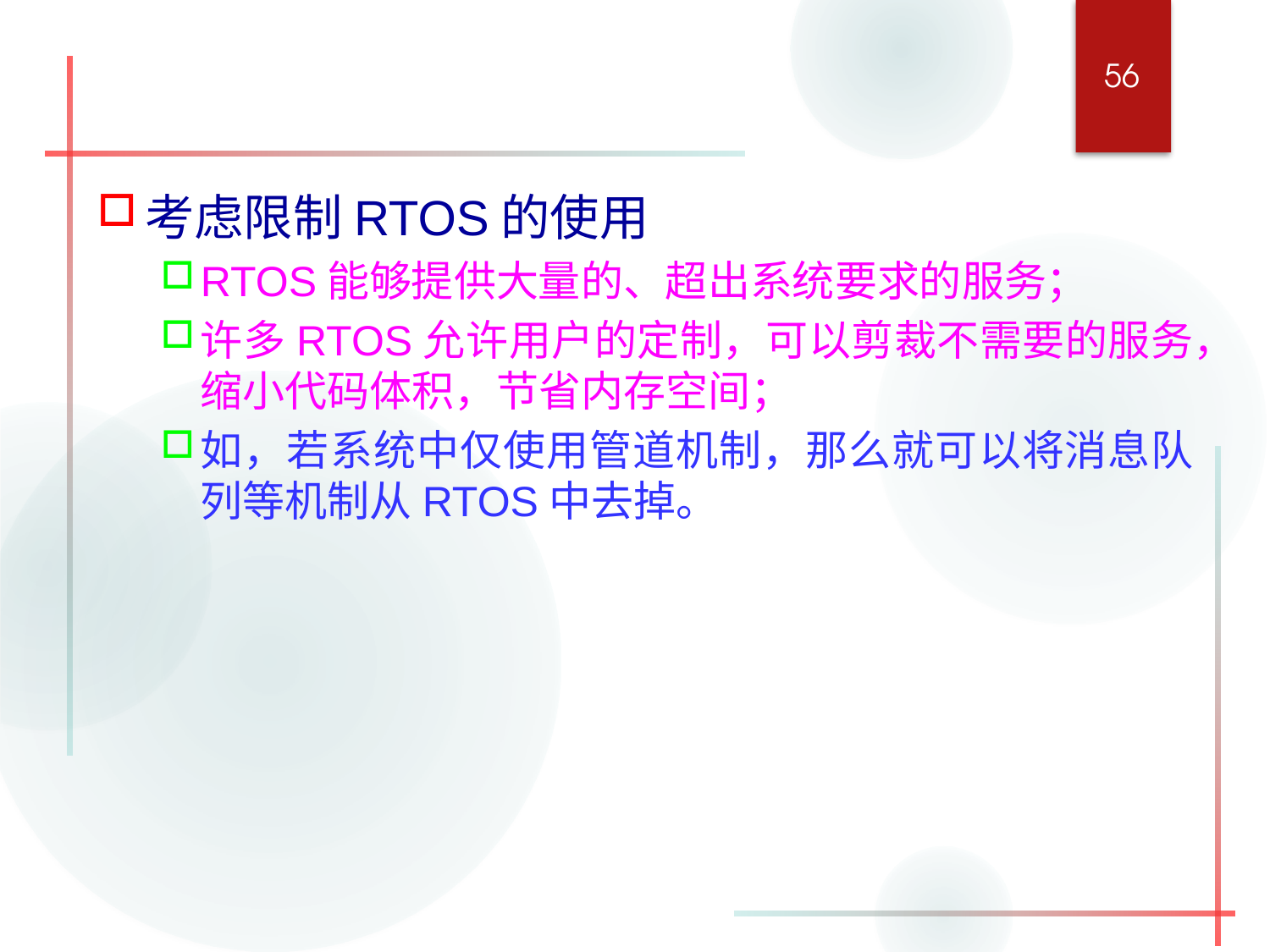

56
考虑限制RTOS的使用
RTOS能够提供大量的、超出系统要求的服务；
许多RTOS允许用户的定制，可以剪裁不需要的服务，缩小代码体积，节省内存空间；
如，若系统中仅使用管道机制，那么就可以将消息队列等机制从RTOS中去掉。